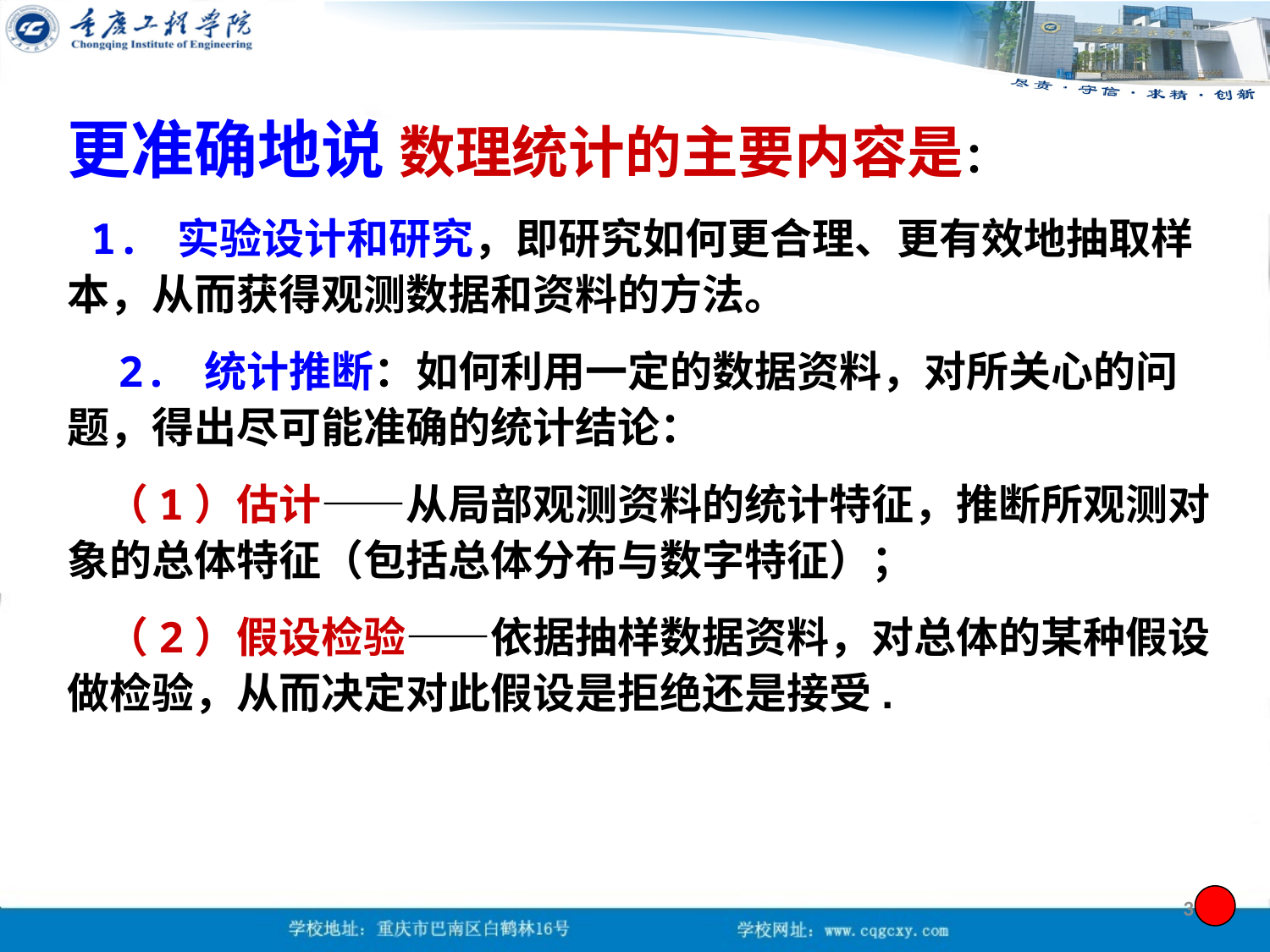

更准确地说 数理统计的主要内容是：
  1. 实验设计和研究，即研究如何更合理、更有效地抽取样本，从而获得观测数据和资料的方法。
  2. 统计推断：如何利用一定的数据资料，对所关心的问题，得出尽可能准确的统计结论：
   （1）估计——从局部观测资料的统计特征，推断所观测对象的总体特征（包括总体分布与数字特征）；
   （2）假设检验——依据抽样数据资料，对总体的某种假设做检验，从而决定对此假设是拒绝还是接受.
3